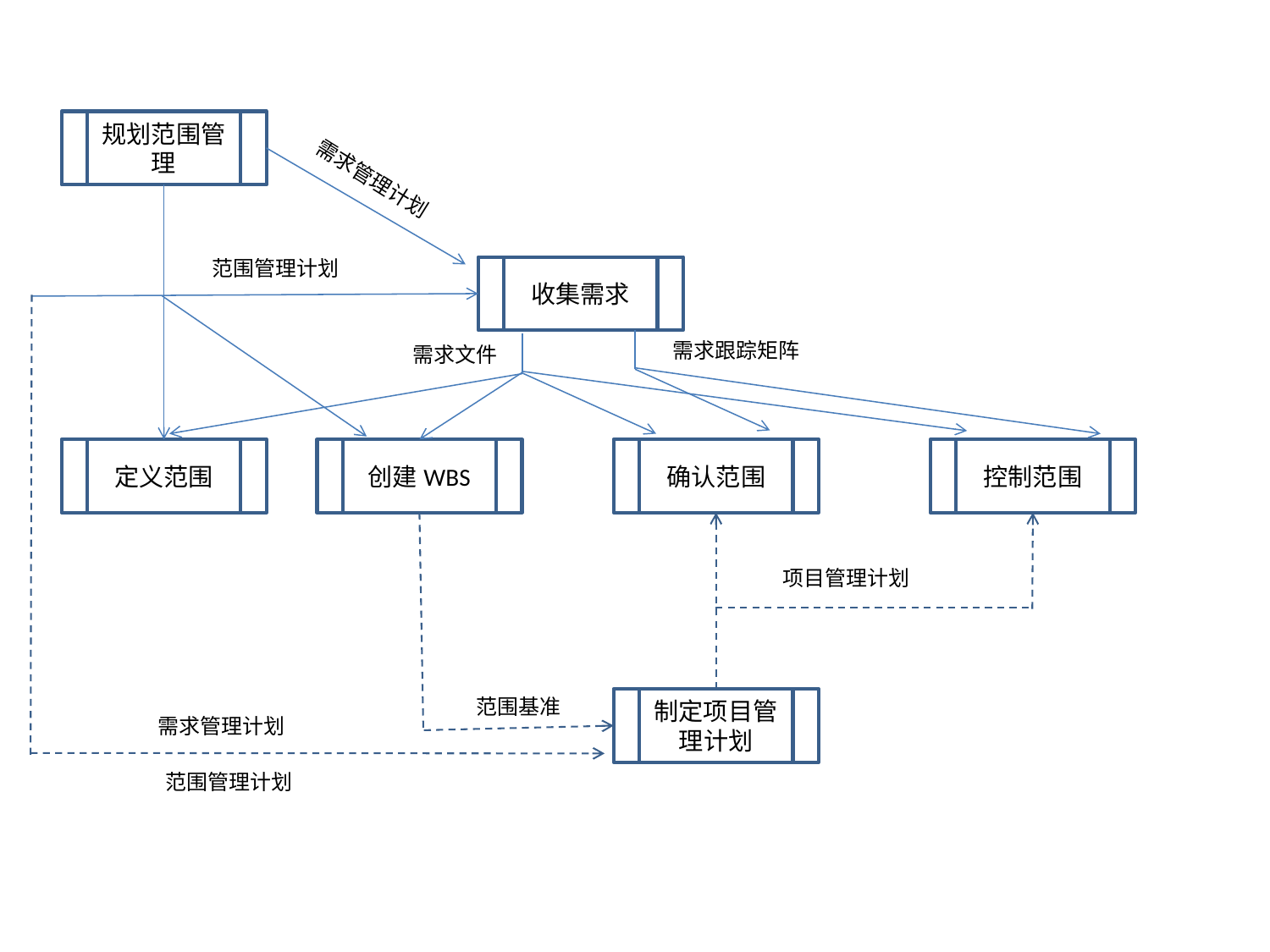

规划范围管理
需求管理计划
范围管理计划
收集需求
需求跟踪矩阵
需求文件
定义范围
创建WBS
确认范围
控制范围
项目管理计划
范围基准
制定项目管理计划
需求管理计划
范围管理计划